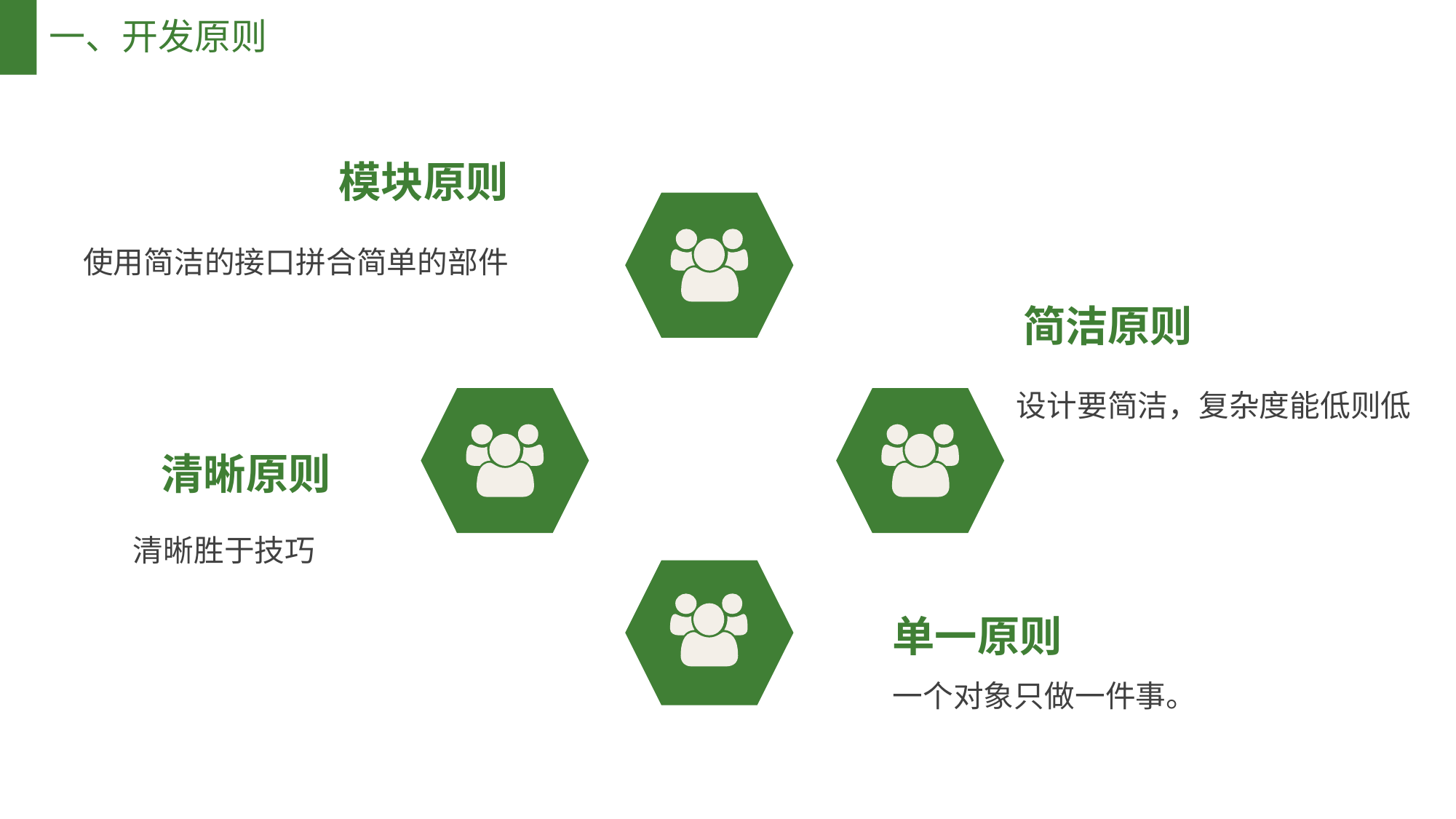

一、开发原则
模块原则

使用简洁的接口拼合简单的部件

简洁原则
设计要简洁，复杂度能低则低

清晰原则
清晰胜于技巧

单一原则
一个对象只做一件事。